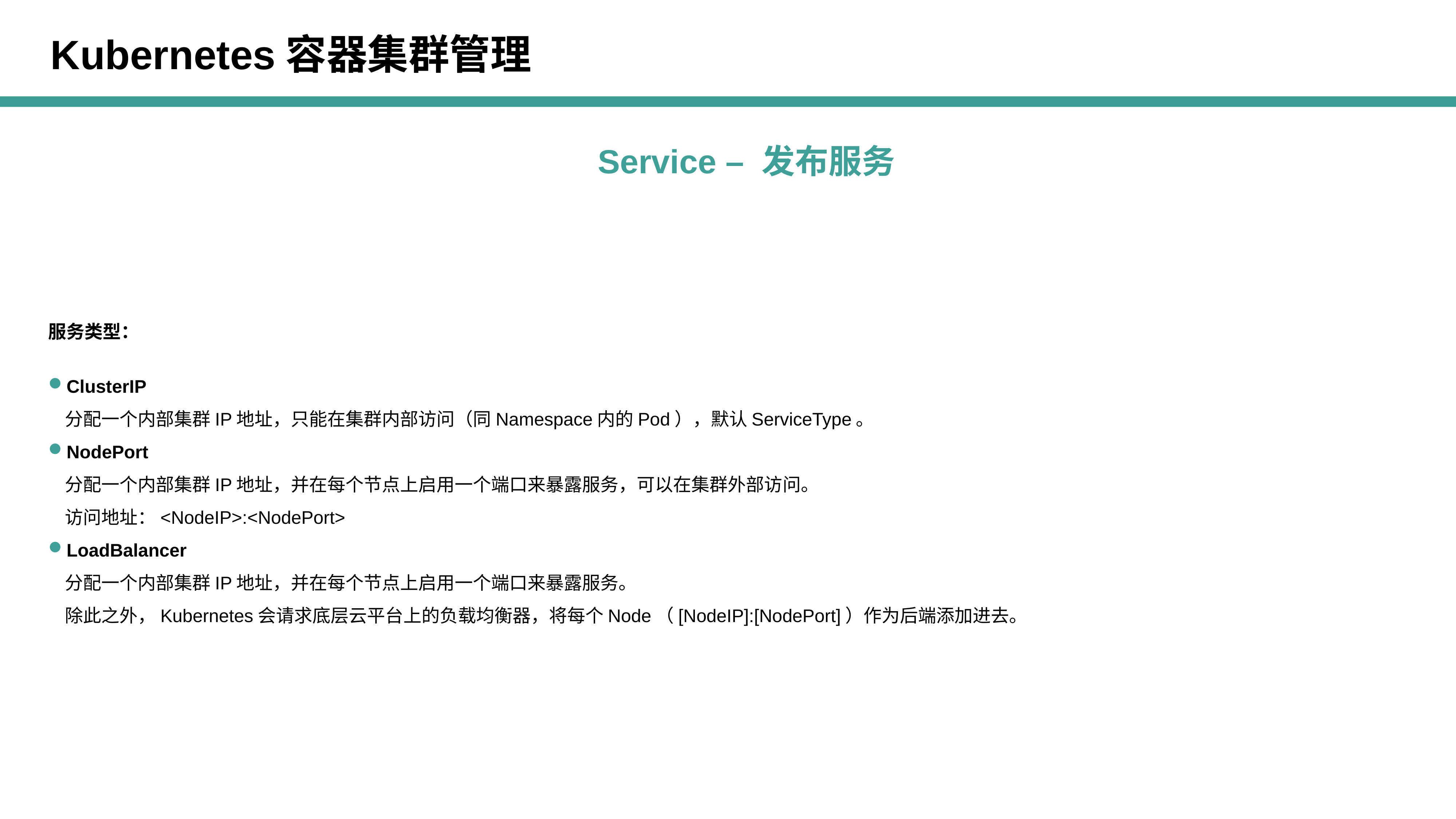

Kubernetes容器集群管理

Service – 发布服务
服务类型：

ClusterIP
   分配一个内部集群IP地址，只能在集群内部访问（同Namespace内的Pod），默认ServiceType。
NodePort
   分配一个内部集群IP地址，并在每个节点上启用一个端口来暴露服务，可以在集群外部访问。
   访问地址：<NodeIP>:<NodePort>
LoadBalancer
   分配一个内部集群IP地址，并在每个节点上启用一个端口来暴露服务。
   除此之外，Kubernetes会请求底层云平台上的负载均衡器，将每个Node（[NodeIP]:[NodePort]）作为后端添加进去。